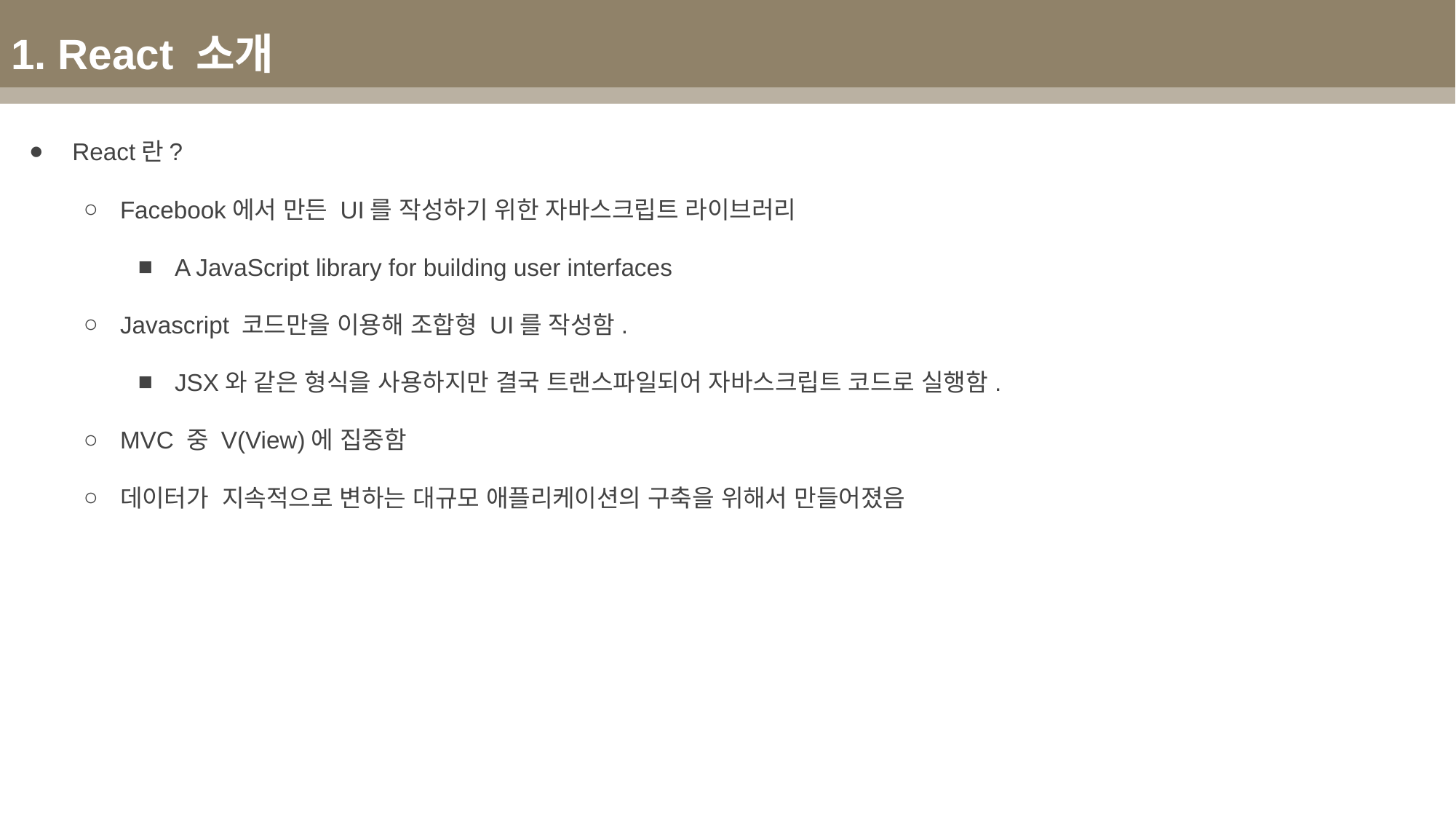

1. React 소개
 React란?
Facebook에서 만든 UI를 작성하기 위한 자바스크립트 라이브러리
A JavaScript library for building user interfaces
Javascript 코드만을 이용해 조합형 UI를 작성함.
JSX와 같은 형식을 사용하지만 결국 트랜스파일되어 자바스크립트 코드로 실행함.
MVC 중 V(View)에 집중함
데이터가  지속적으로 변하는 대규모 애플리케이션의 구축을 위해서 만들어졌음